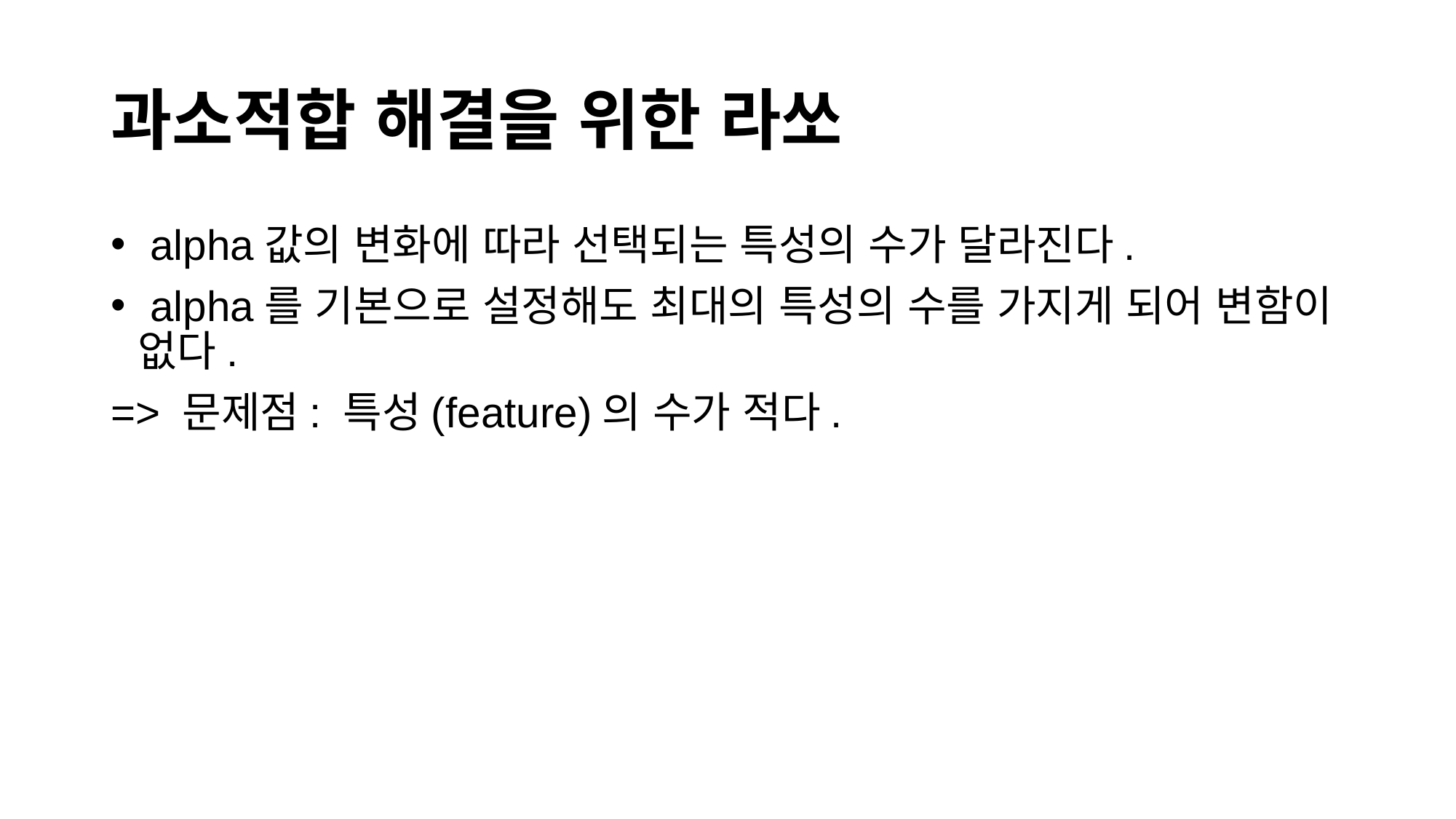

# 과소적합 해결을 위한 라쏘
 alpha값의 변화에 따라 선택되는 특성의 수가 달라진다.
 alpha를 기본으로 설정해도 최대의 특성의 수를 가지게 되어 변함이 없다.
=> 문제점: 특성(feature)의 수가 적다.